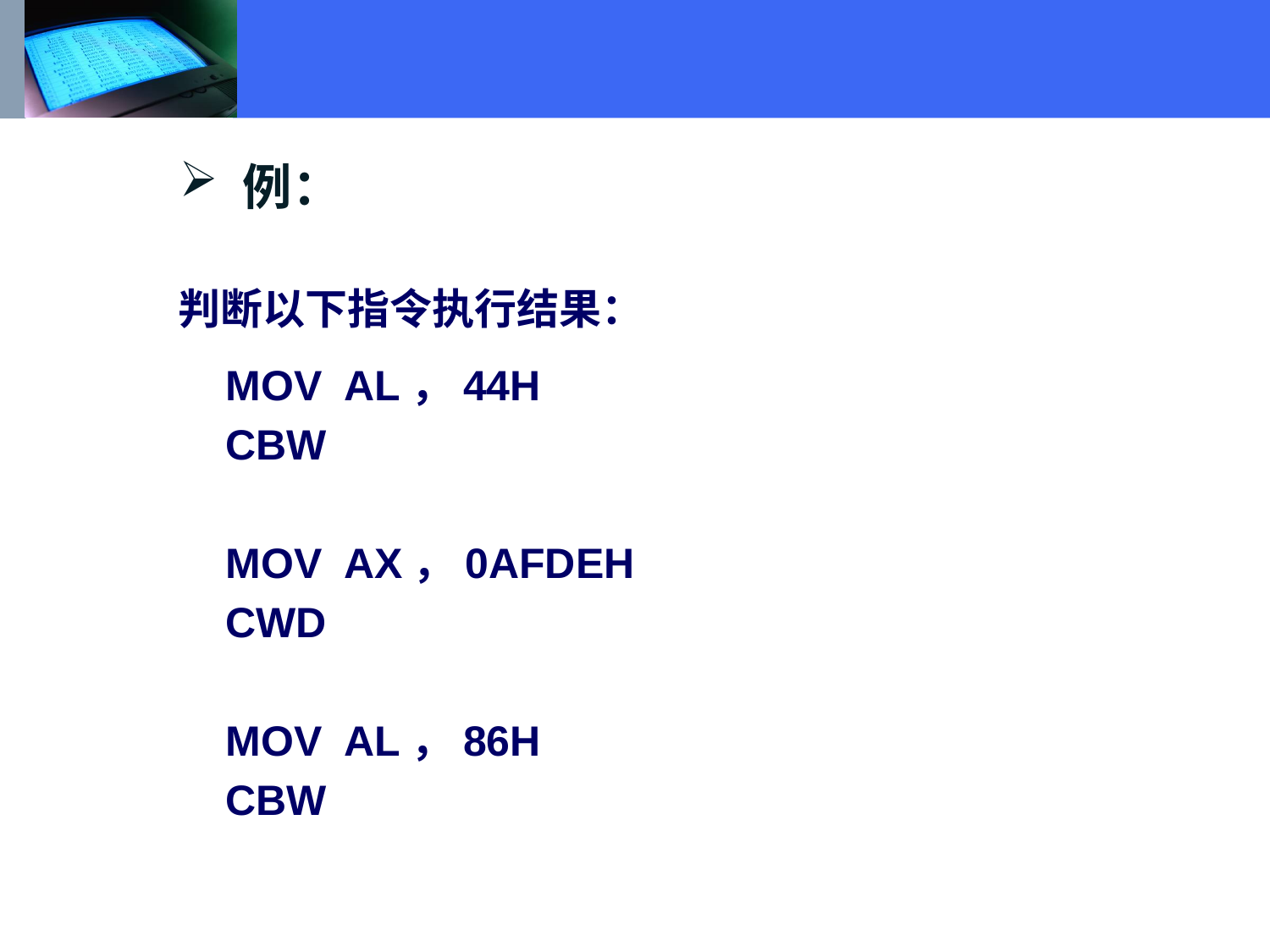

例：
判断以下指令执行结果：
    MOV  AL，44H
    CBW

    MOV  AX，0AFDEH
    CWD

    MOV  AL，86H
    CBW